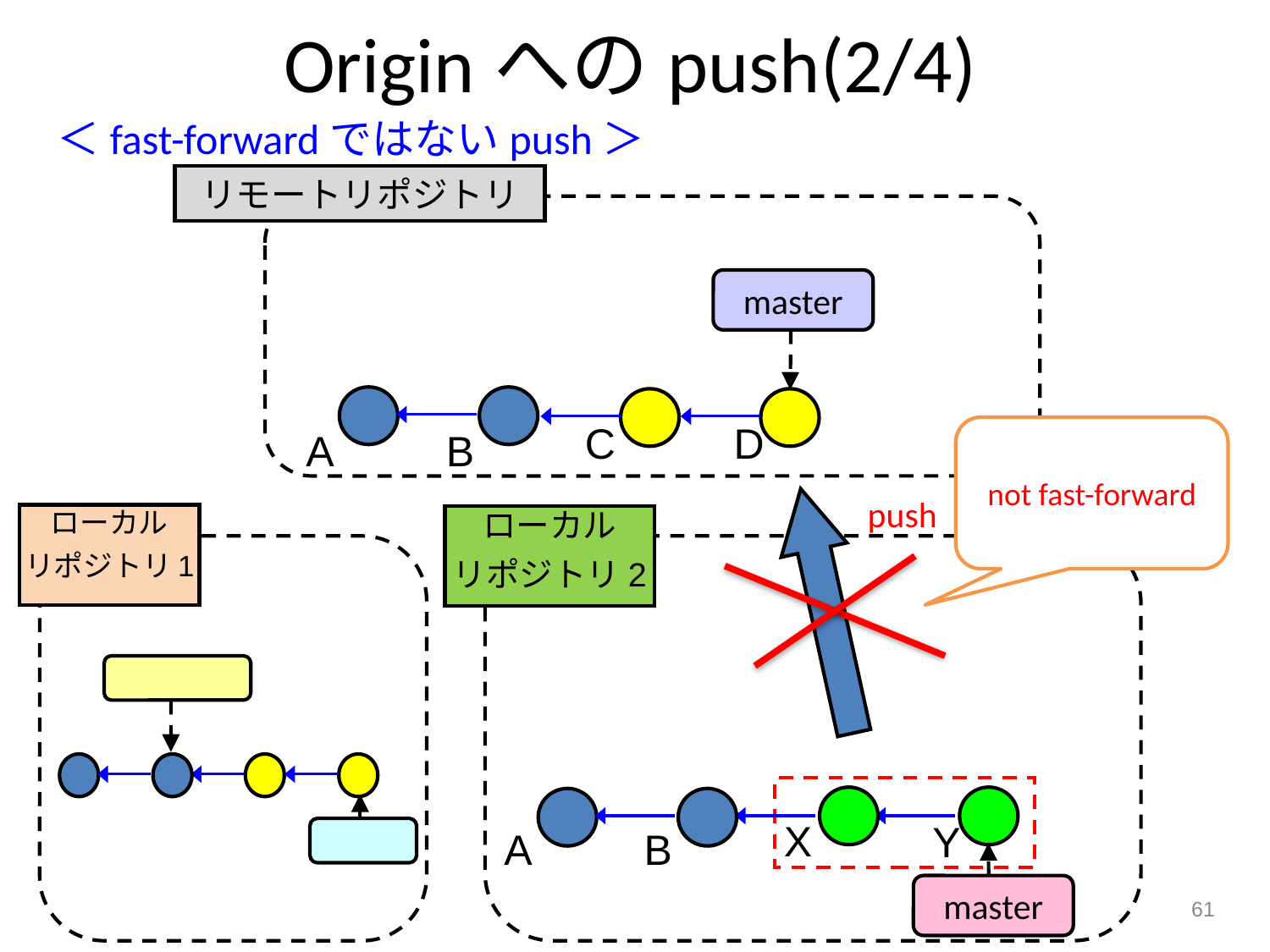

Originへのpush(2/4)
＜fast-forwardではないpush＞
リモートリポジトリ

master

C
D
not fast-forward
A
B

push
ローカル
リポジトリ1
ローカル
リポジトリ2

X
Y
A
B

61
master